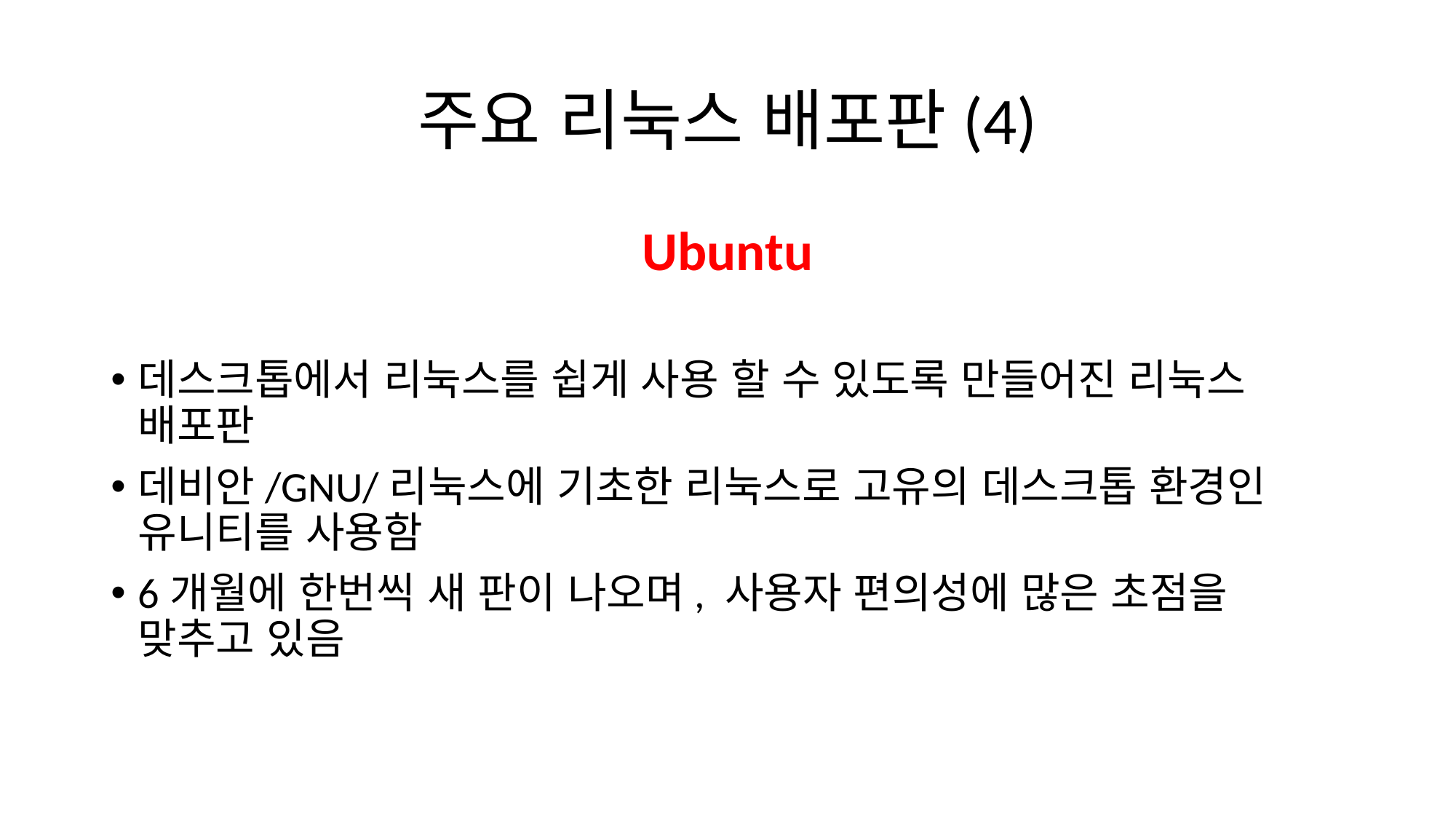

# 주요 리눅스 배포판(4)
Ubuntu

데스크톱에서 리눅스를 쉽게 사용 할 수 있도록 만들어진 리눅스 배포판
데비안/GNU/리눅스에 기초한 리눅스로 고유의 데스크톱 환경인 유니티를 사용함
6개월에 한번씩 새 판이 나오며, 사용자 편의성에 많은 초점을 맞추고 있음